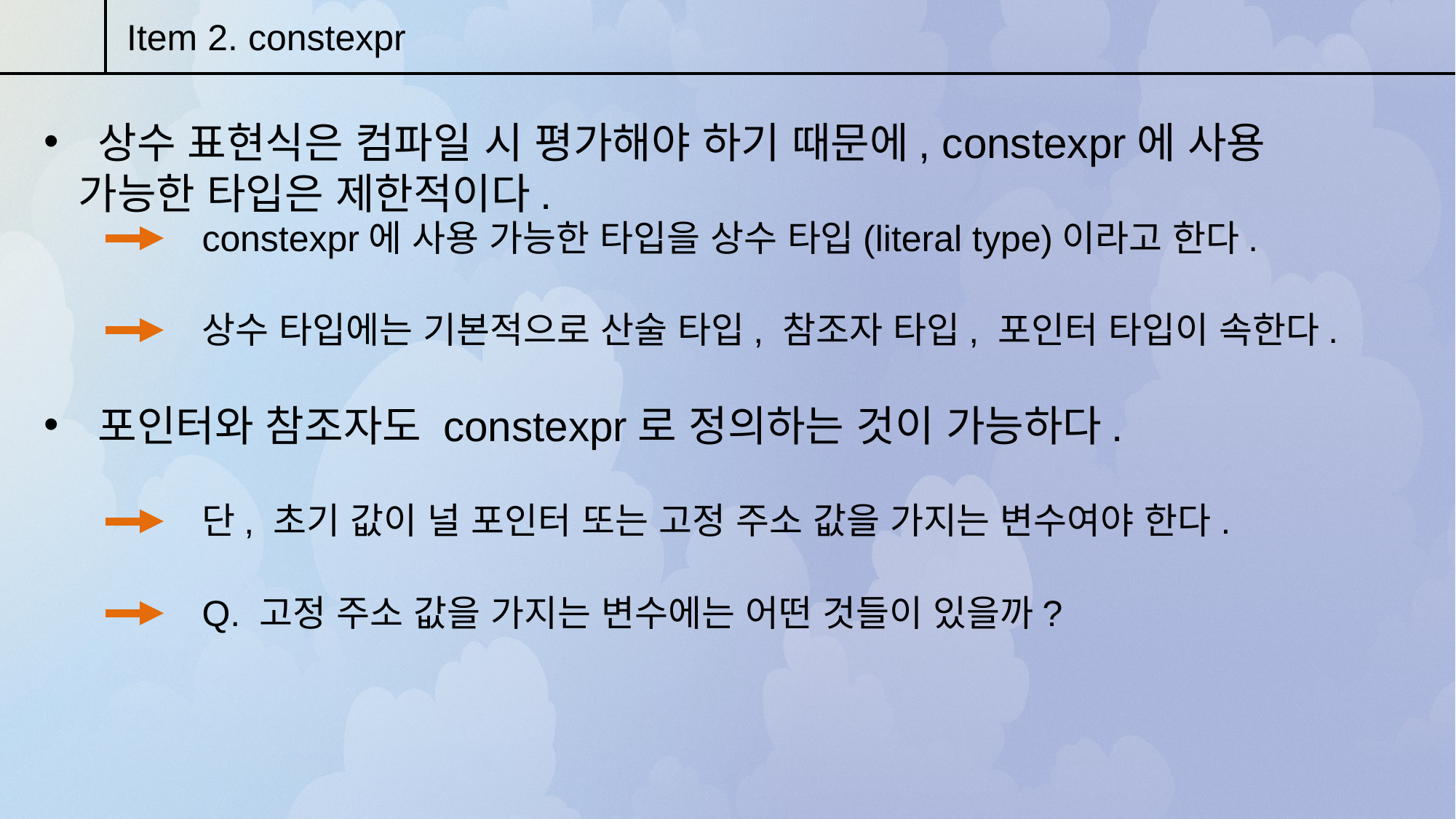

Item 2. constexpr
 상수 표현식은 컴파일 시 평가해야 하기 때문에, constexpr에 사용 가능한 타입은 제한적이다.
constexpr에 사용 가능한 타입을 상수 타입(literal type)이라고 한다.
상수 타입에는 기본적으로 산술 타입, 참조자 타입, 포인터 타입이 속한다.
 포인터와 참조자도 constexpr로 정의하는 것이 가능하다.
단, 초기 값이 널 포인터 또는 고정 주소 값을 가지는 변수여야 한다.
Q. 고정 주소 값을 가지는 변수에는 어떤 것들이 있을까?